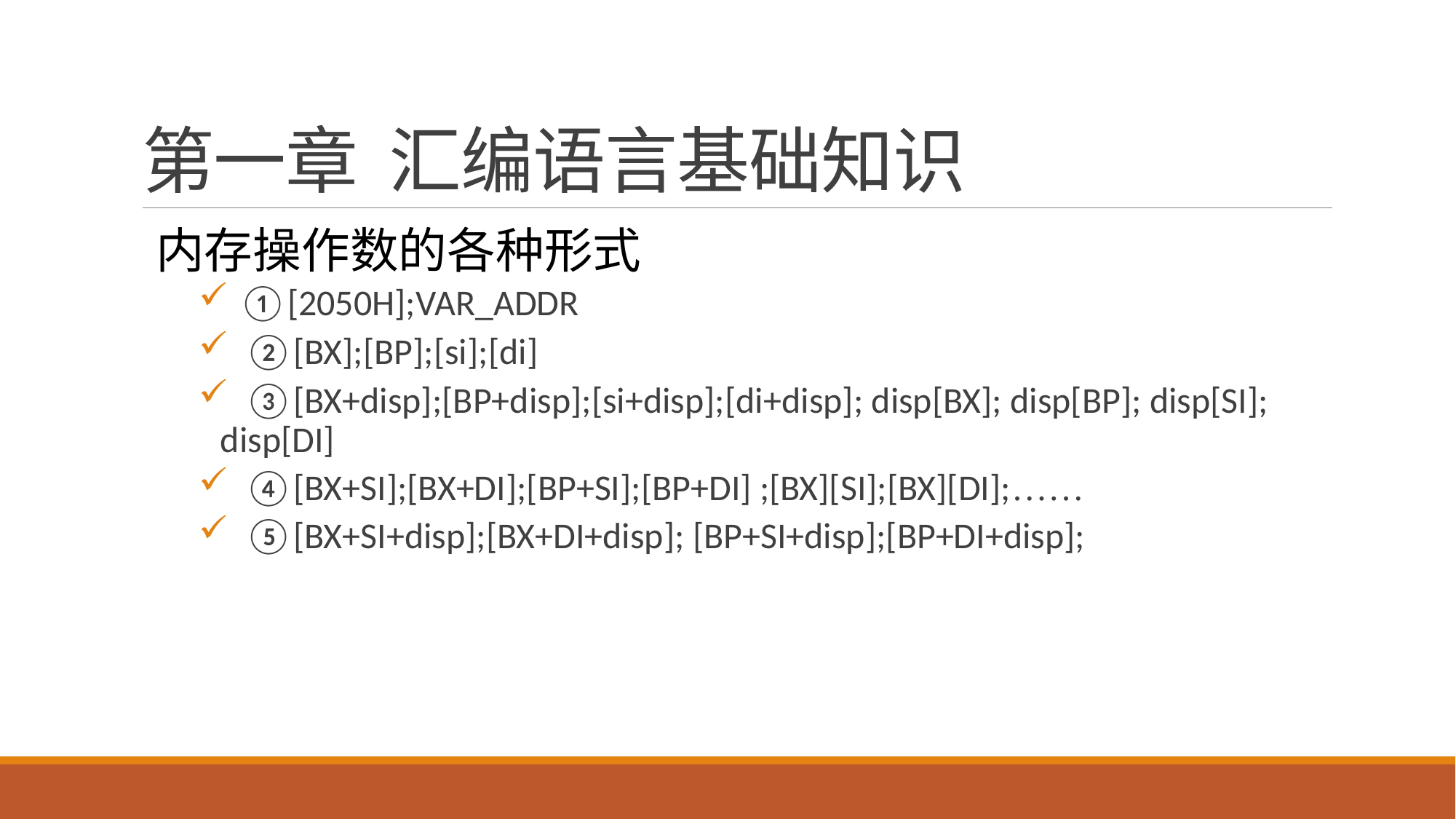

# 第一章  汇编语言基础知识
 内存操作数的各种形式
 ①[2050H];VAR_ADDR
  ②[BX];[BP];[si];[di]
  ③[BX+disp];[BP+disp];[si+disp];[di+disp]; disp[BX]; disp[BP]; disp[SI]; disp[DI]
  ④[BX+SI];[BX+DI];[BP+SI];[BP+DI] ;[BX][SI];[BX][DI];……
  ⑤[BX+SI+disp];[BX+DI+disp]; [BP+SI+disp];[BP+DI+disp];